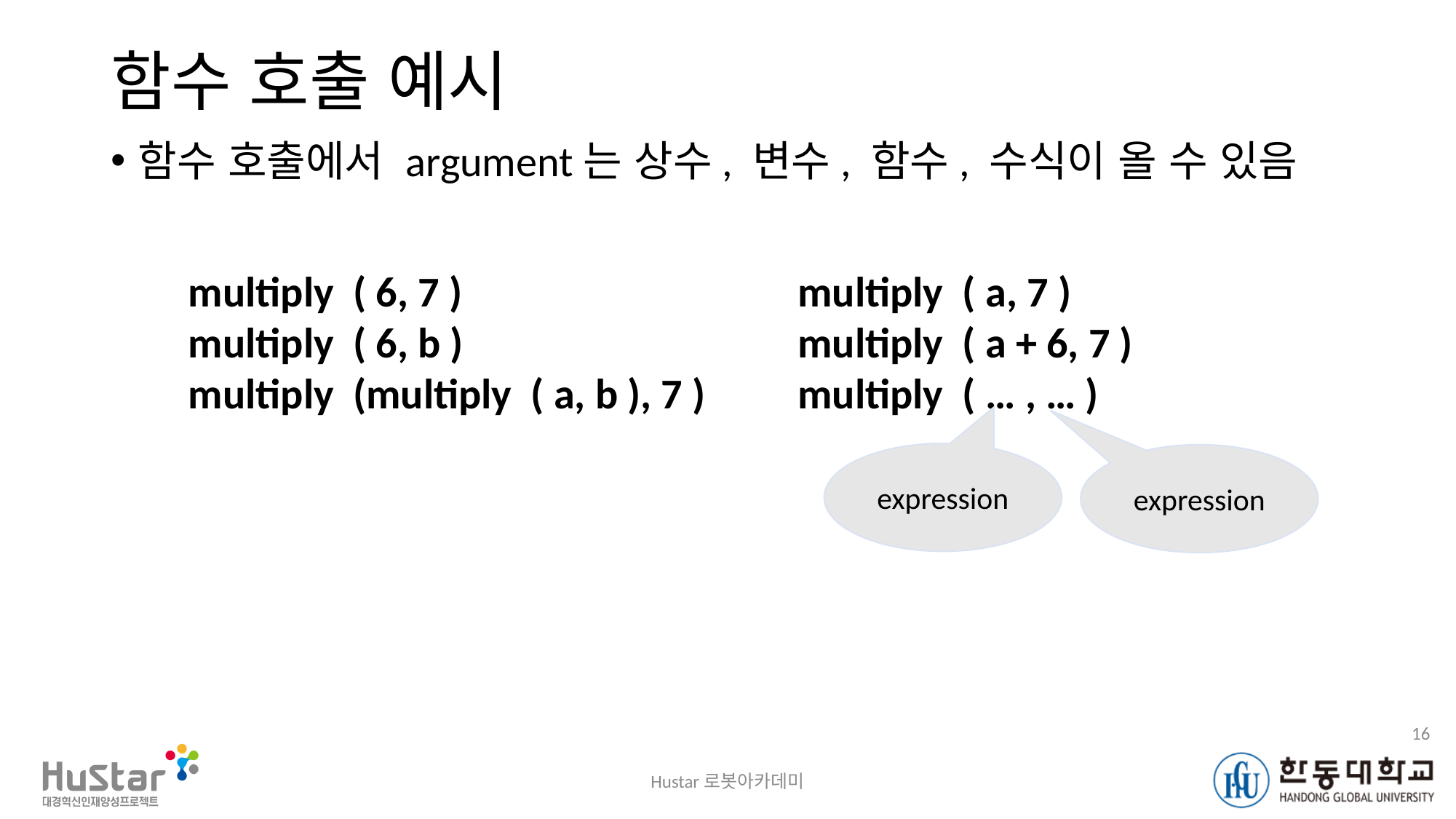

# 함수 호출 예시
함수 호출에서 argument는 상수, 변수, 함수, 수식이 올 수 있음
multiply  ( a, 7 )
multiply  ( a + 6, 7 )
multiply  ( … , … )
multiply  ( 6, 7 )
multiply  ( 6, b )
multiply  (multiply  ( a, b ), 7 )
expression
expression
16
Hustar로봇아카데미